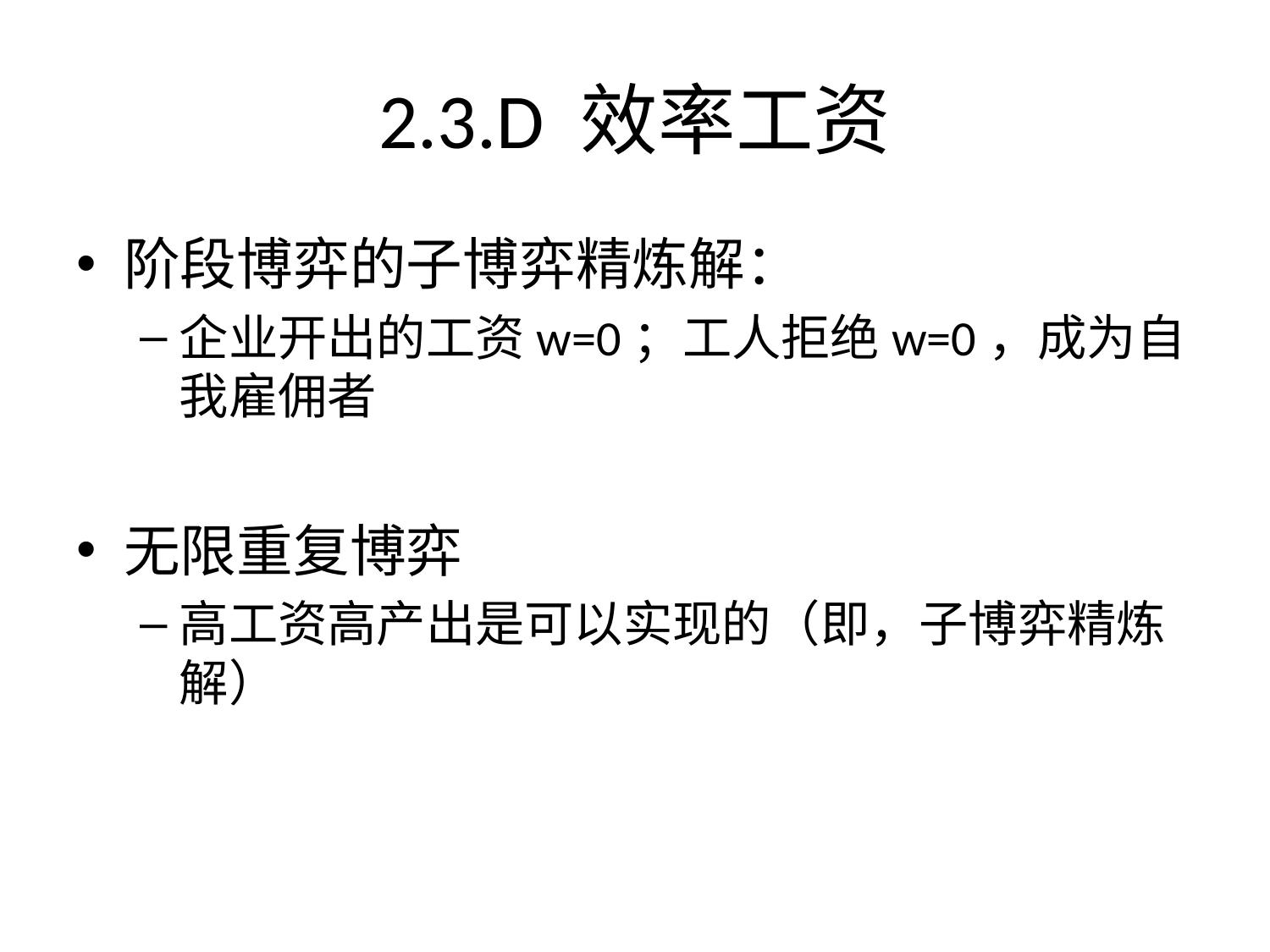

2.3.D 效率工资
阶段博弈的子博弈精炼解：
企业开出的工资w=0；工人拒绝w=0，成为自我雇佣者

无限重复博弈
高工资高产出是可以实现的（即，子博弈精炼解）